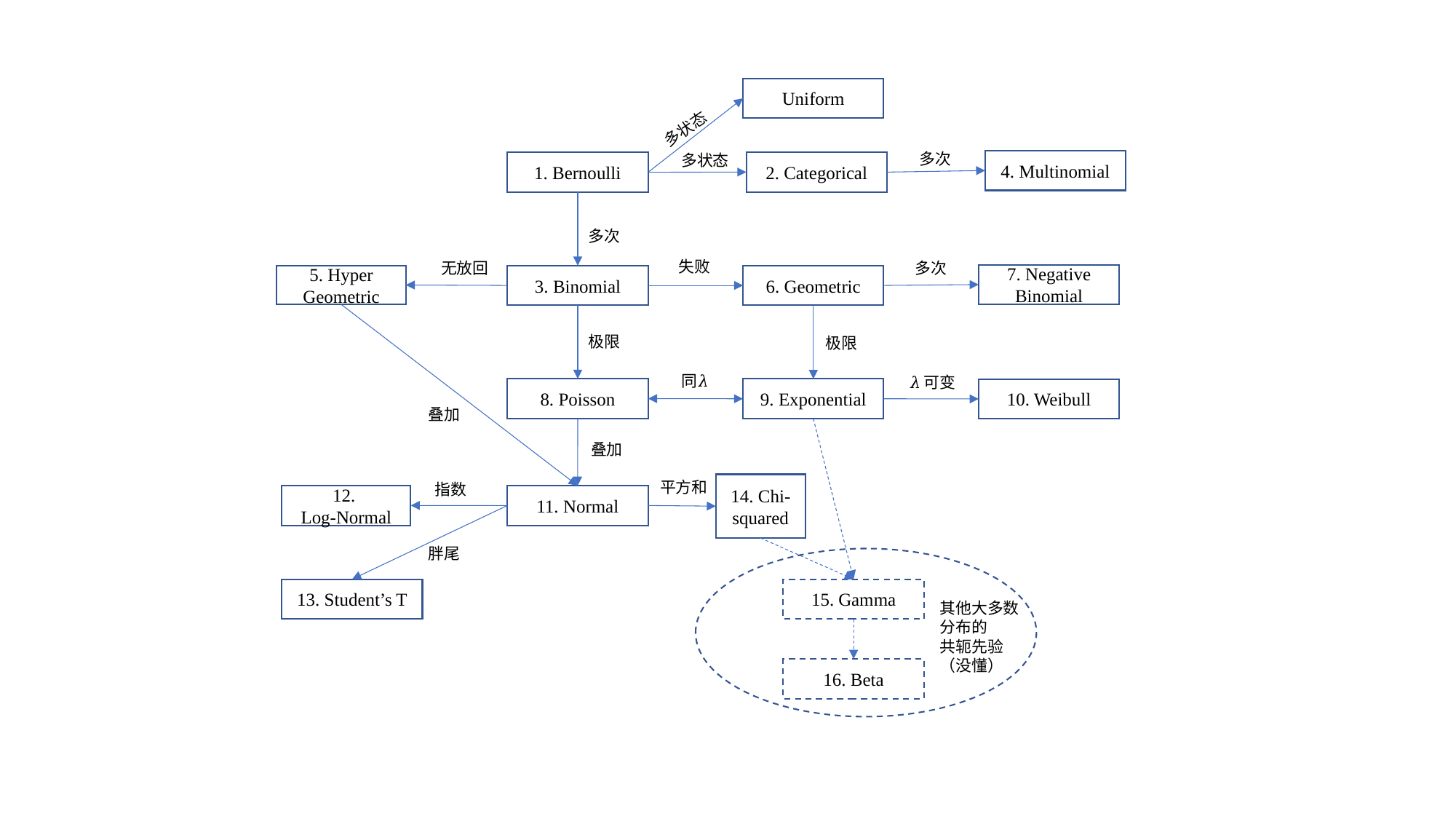

Uniform
多状态
多次
多状态
4. Multinomial
2. Categorical
1. Bernoulli
多次
失败
多次
无放回
7. Negative Binomial
5. Hyper Geometric
3. Binomial
6. Geometric
极限
极限
同𝜆
𝜆可变
8. Poisson
9. Exponential
10. Weibull
叠加
叠加
平方和
指数
14. Chi-squared
12.
Log-Normal
11. Normal
胖尾

13. Student’s T
15. Gamma
其他大多数
分布的
共轭先验
（没懂）
16. Beta